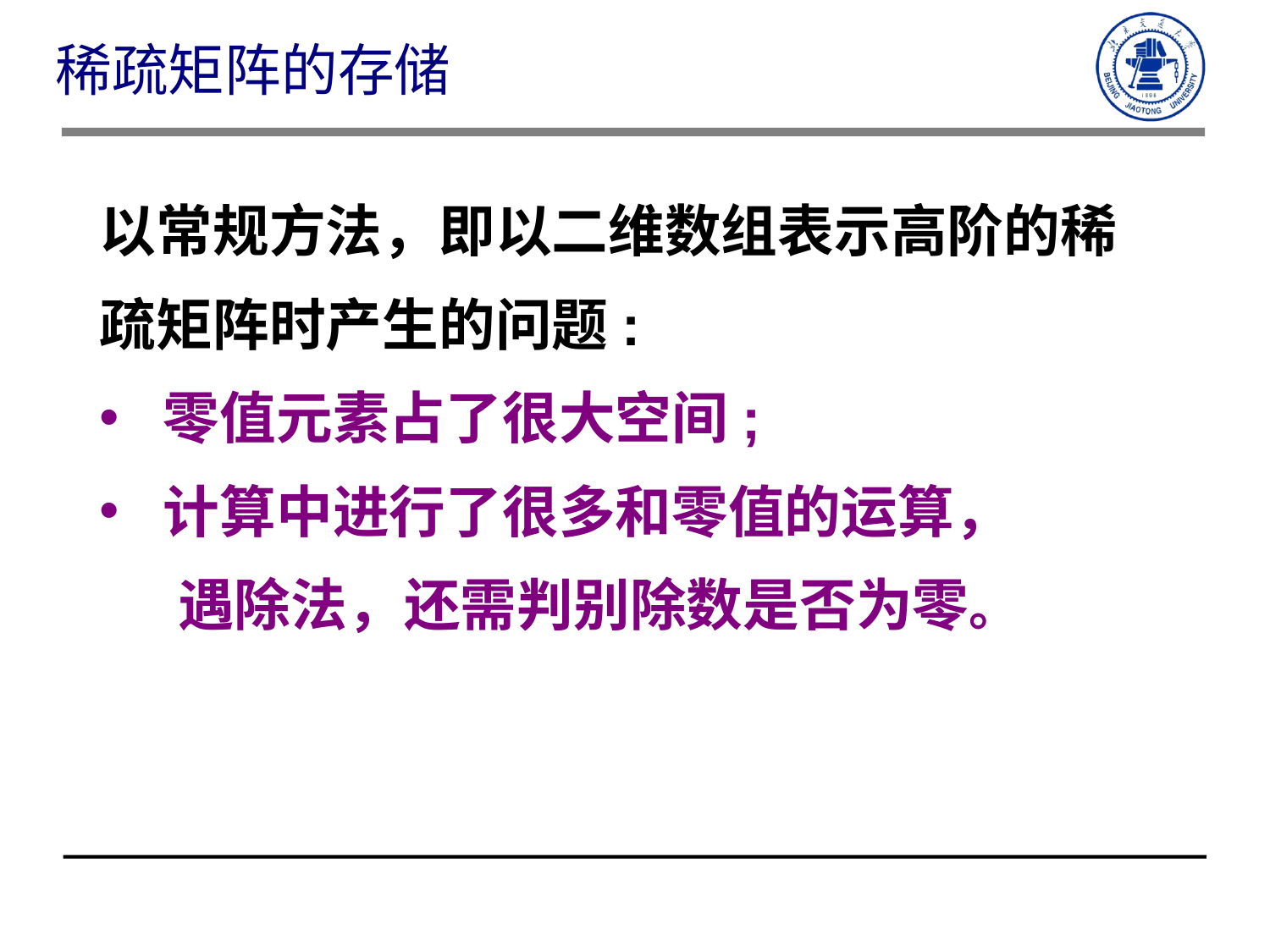

稀疏矩阵的存储
以常规方法，即以二维数组表示高阶的稀疏矩阵时产生的问题:
零值元素占了很大空间;
计算中进行了很多和零值的运算，
     遇除法，还需判别除数是否为零。